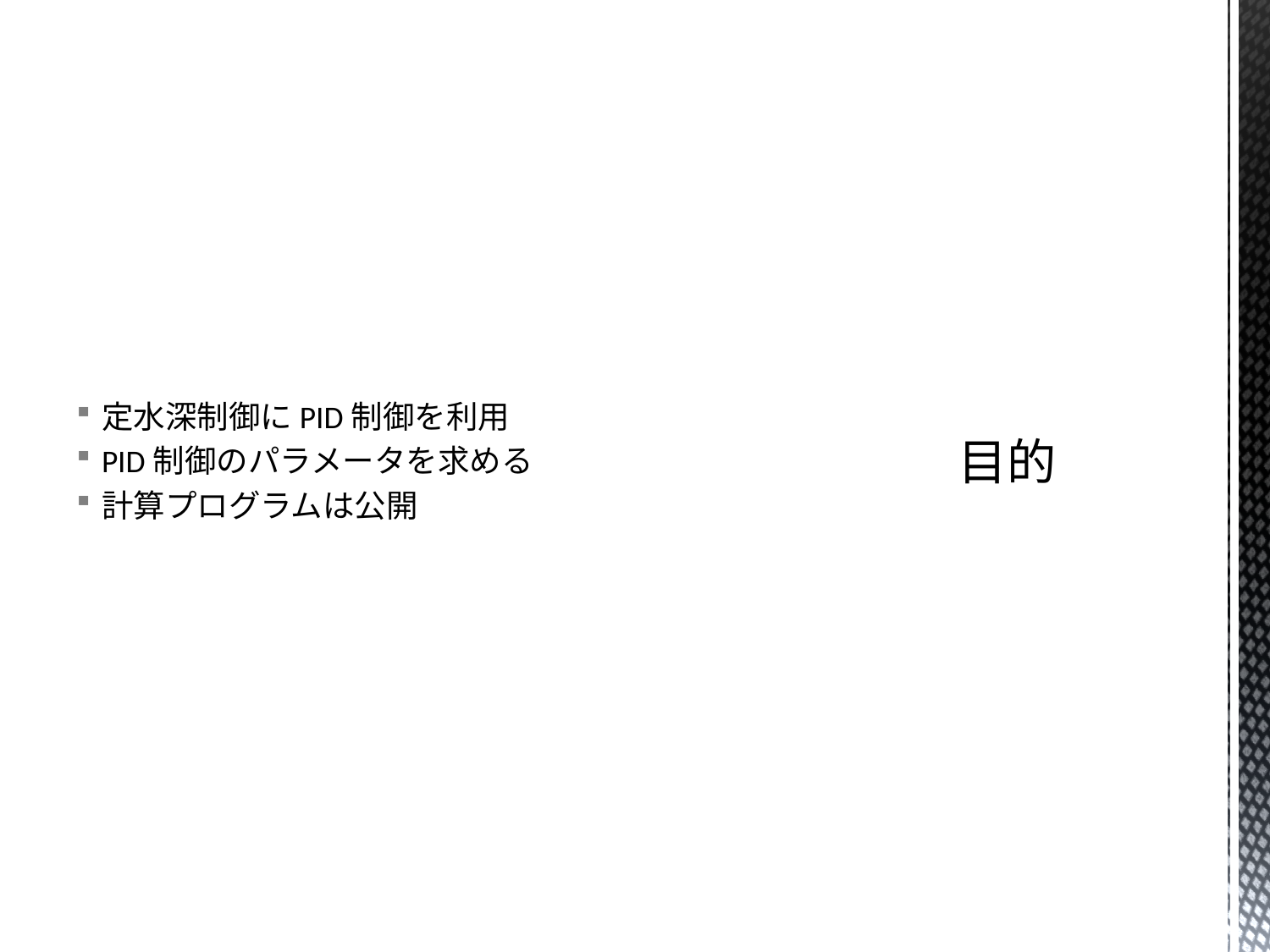

定水深制御にPID制御を利用
PID制御のパラメータを求める
計算プログラムは公開
# 目的